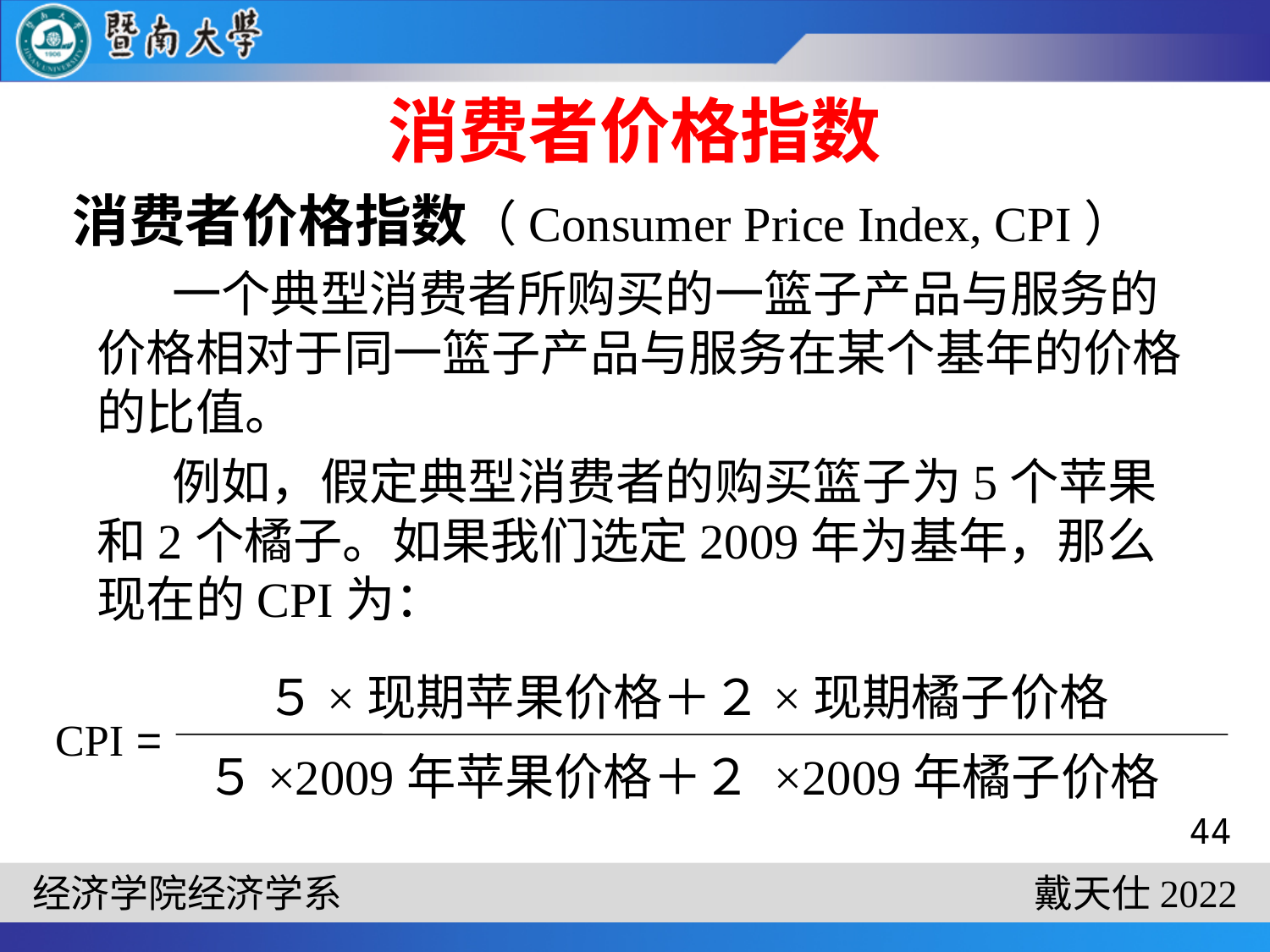

# 消费者价格指数
消费者价格指数（Consumer Price Index, CPI）
一个典型消费者所购买的一篮子产品与服务的价格相对于同一篮子产品与服务在某个基年的价格的比值。
例如，假定典型消费者的购买篮子为5个苹果和2个橘子。如果我们选定2009年为基年，那么现在的CPI为：

CPI =
５×现期苹果价格＋２×现期橘子价格

５×2009年苹果价格＋２ ×2009年橘子价格
44